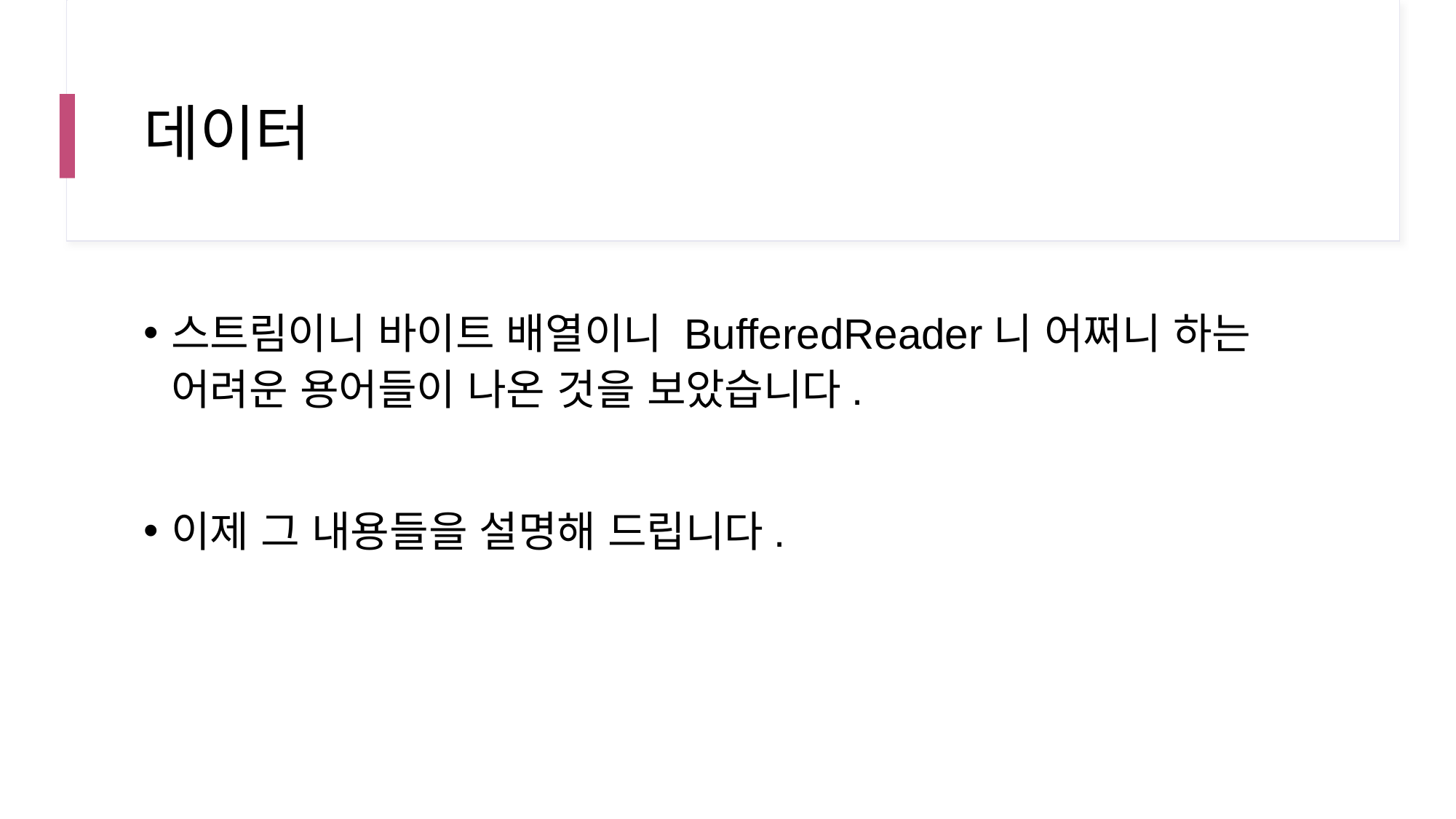

# 데이터
스트림이니 바이트 배열이니 BufferedReader니 어쩌니 하는 어려운 용어들이 나온 것을 보았습니다.

이제 그 내용들을 설명해 드립니다.